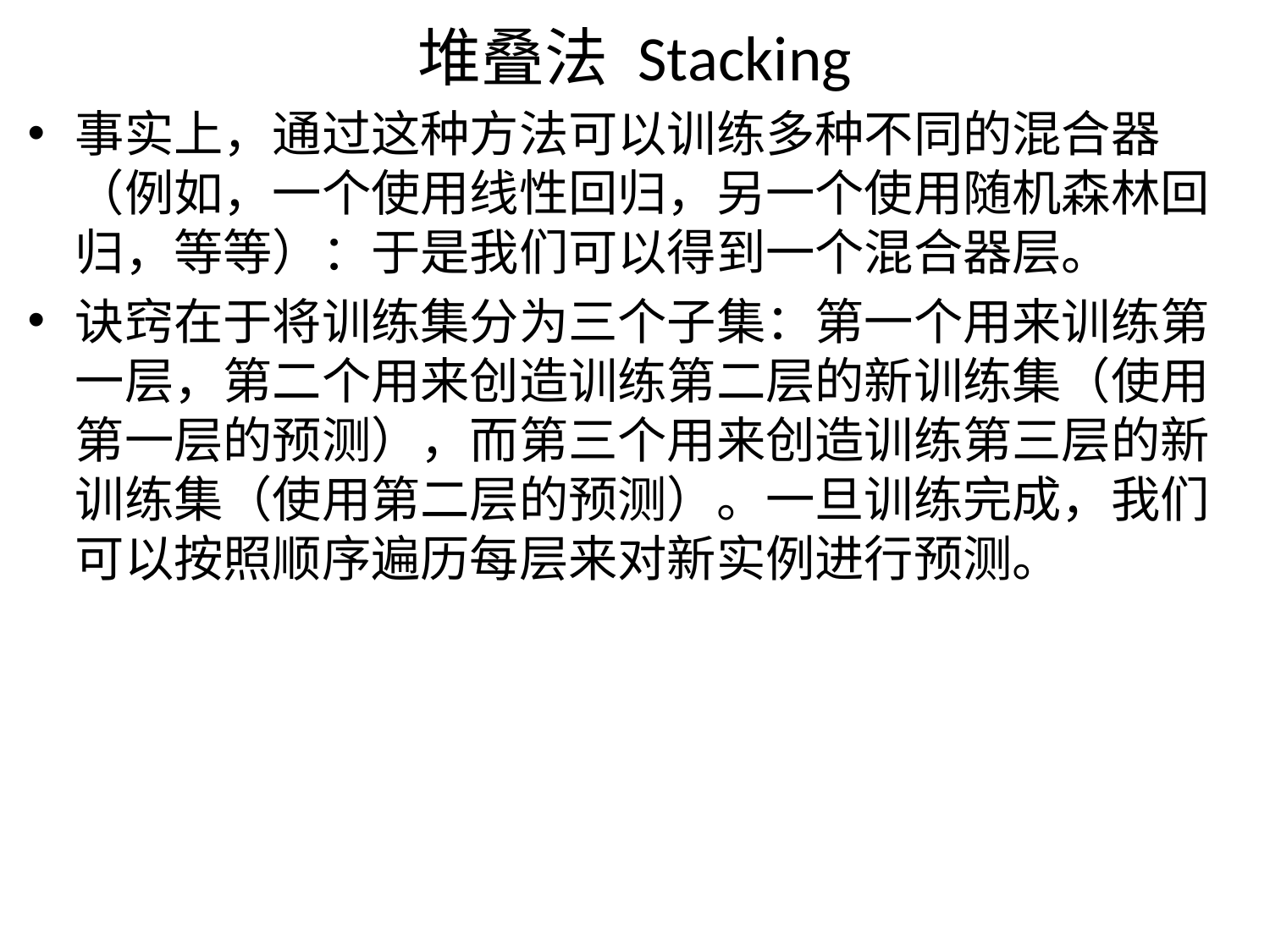

# 堆叠法 Stacking
事实上，通过这种方法可以训练多种不同的混合器（例如，一个使用线性回归，另一个使用随机森林回归，等等）：于是我们可以得到一个混合器层。
诀窍在于将训练集分为三个子集：第一个用来训练第一层，第二个用来创造训练第二层的新训练集（使用第一层的预测），而第三个用来创造训练第三层的新训练集（使用第二层的预测）。一旦训练完成，我们可以按照顺序遍历每层来对新实例进行预测。